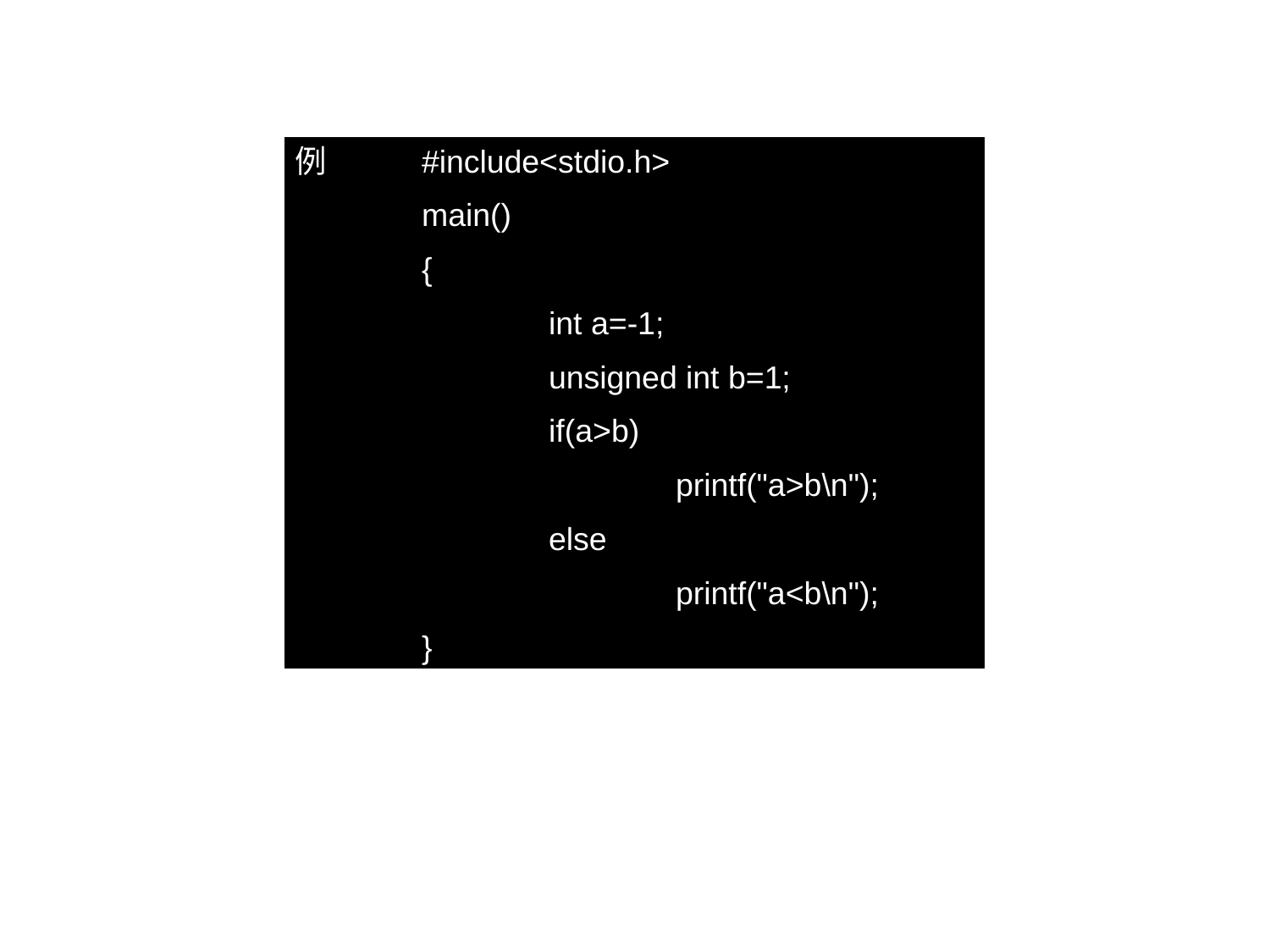

例	#include<stdio.h>
	main()
	{
    		int a=-1;
    		unsigned int b=1;
    		if(a>b)
        			printf("a>b\n");
    		else
        			printf("a<b\n");
	}